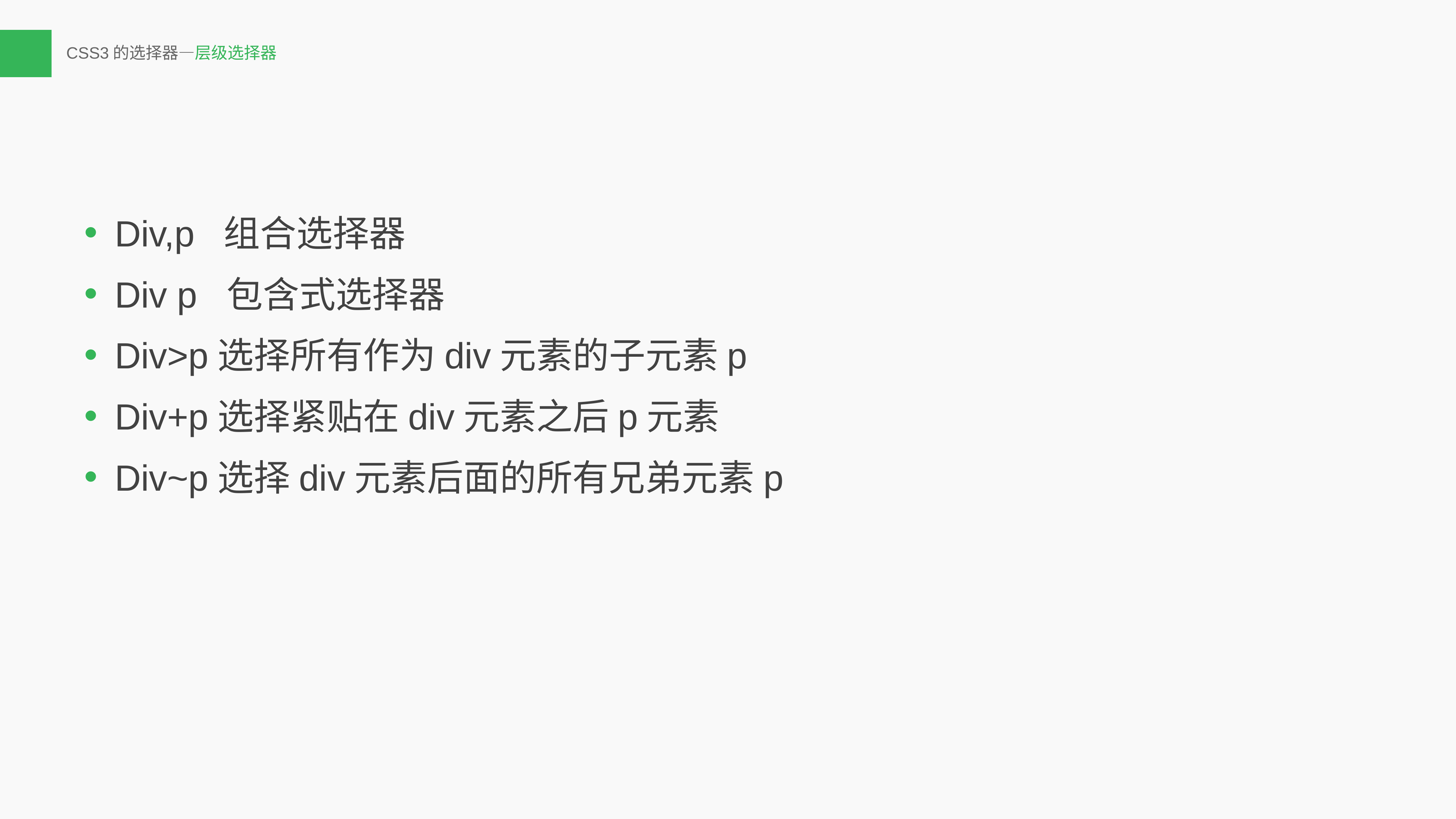

# CSS3的选择器—层级选择器
Div,p  组合选择器
Div p  包含式选择器
Div>p选择所有作为div元素的子元素p
Div+p选择紧贴在div元素之后p元素
Div~p选择div元素后面的所有兄弟元素p